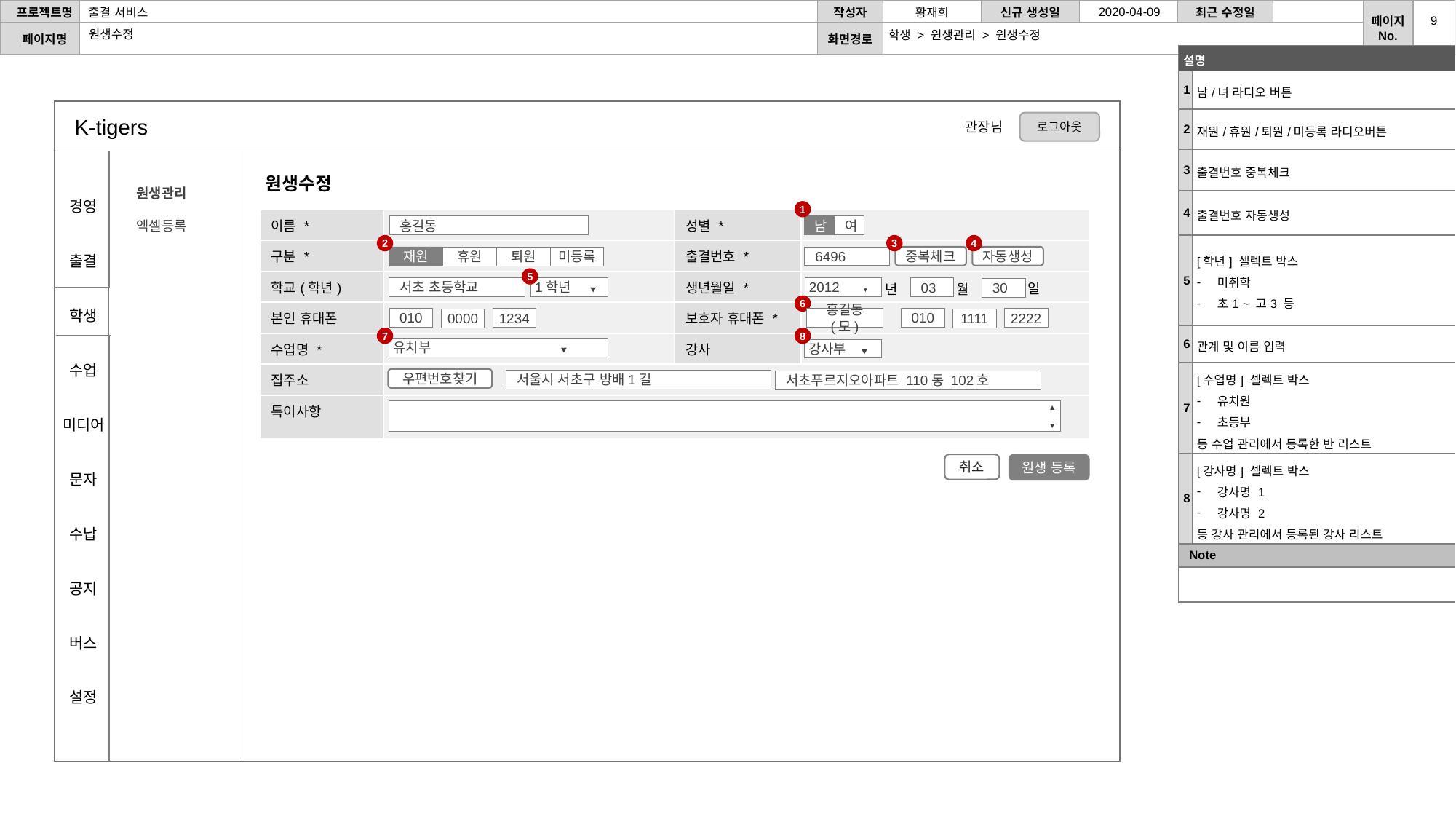

2020-04-09
9
원생수정
학생 > 원생관리 > 원생수정
| 설명 |  |
| --- | --- |
| 1 | 남/녀 라디오 버튼 |
| 2 | 재원/휴원/퇴원/미등록 라디오버튼 |
| 3 | 출결번호 중복체크 |
| 4 | 출결번호 자동생성 |
| 5 | [학년] 셀렉트 박스 미취학 초1 ~ 고3 등 |
| 6 | 관계 및 이름 입력 |
| 7 | [수업명] 셀렉트 박스 유치원 초등부 등 수업 관리에서 등록한 반 리스트 |
| 8 | [강사명] 셀렉트 박스 강사명 1 강사명 2 등 강사 관리에서 등록된 강사 리스트 |
| Note |  |
|  |  |

K-tigers
로그아웃
관장님
원생수정
원생관리

엑셀등록
경영

출결

학생

수업

미디어

문자

수납

공지

버스

설정

1
| 이름 \* |  | 성별 \* |  |
| --- | --- | --- | --- |
| 구분 \* |  | 출결번호 \* |  |
| 학교(학년) |  | 생년월일 \* |  |
| 본인 휴대폰 |  | 보호자 휴대폰 \* |  |
| 수업명 \* |  | 강사 |  |
| 집주소 |  |  |  |
| 특이사항 |  |  |  |
홍길동
남
여
2
3
4
6496
중복체크
자동생성
재원
휴원
퇴원
미등록
5
일
년
월
서초 초등학교
1학년     ▼
2012      ▼
03
30
6
010
010
홍길동 (모)
1234
2222
0000
1111
7
8
유치부                                  ▼
강사부    ▼
우편번호찾기
서울시 서초구 방배1길
서초푸르지오아파트 110동 102호
▲

▼

취소
원생 등록